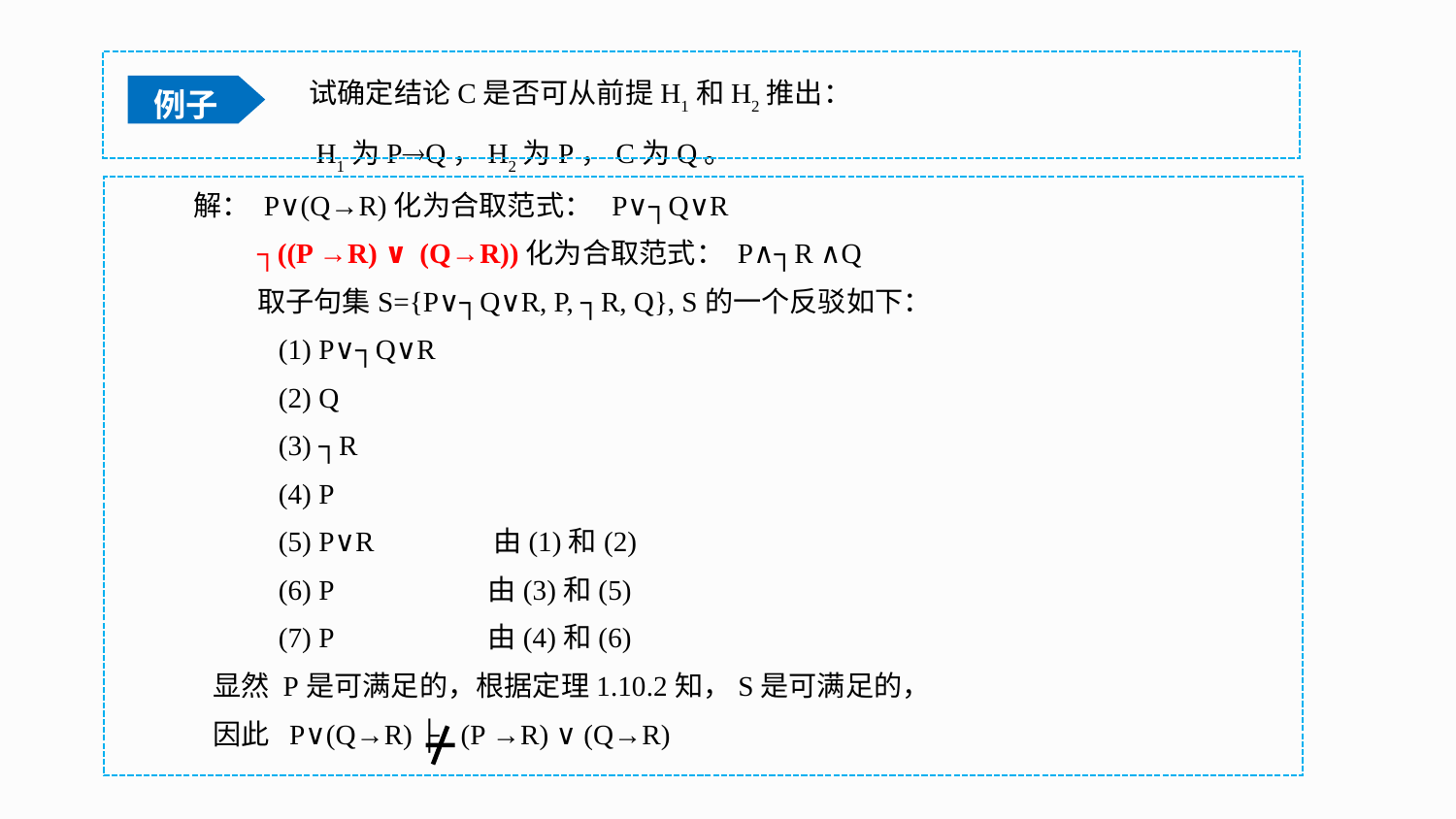

试确定结论C是否可从前提H1和H2推出：
 H1为P→Q，H2为P，C为Q。

例子
解： P∨(Q→R)化为合取范式：  P∨┐Q∨R
         ┐((P →R) ∨ (Q→R))化为合取范式： P∧┐R ∧Q
         取子句集S={P∨┐Q∨R, P, ┐R, Q}, S的一个反驳如下：
            (1) P∨┐Q∨R
            (2) Q
            (3) ┐R
            (4) P
            (5) P∨R                由(1)和(2)
            (6) P                     由(3)和(5)
            (7) P                     由(4)和(6)
  显然 P是可满足的，根据定理1.10.2知，S是可满足的，
  因此  P∨(Q→R) ├   (P →R) ∨ (Q→R)